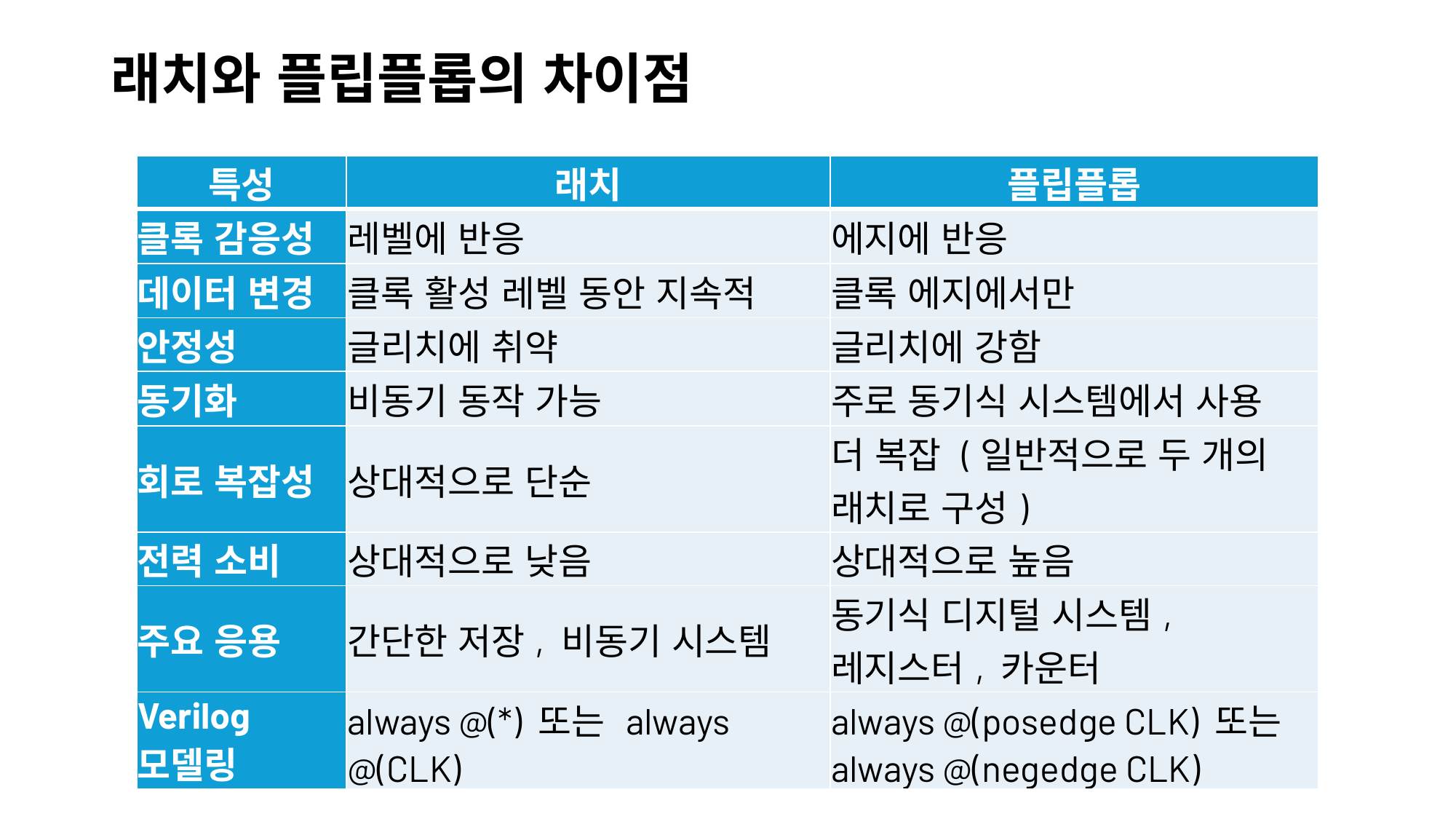

# 래치와 플립플롭의 차이점
| 특성 | 래치 | 플립플롭 |
| --- | --- | --- |
| 클록 감응성 | 레벨에 반응 | 에지에 반응 |
| 데이터 변경 | 클록 활성 레벨 동안 지속적 | 클록 에지에서만 |
| 안정성 | 글리치에 취약 | 글리치에 강함 |
| 동기화 | 비동기 동작 가능 | 주로 동기식 시스템에서 사용 |
| 회로 복잡성 | 상대적으로 단순 | 더 복잡 (일반적으로 두 개의 래치로 구성) |
| 전력 소비 | 상대적으로 낮음 | 상대적으로 높음 |
| 주요 응용 | 간단한 저장, 비동기 시스템 | 동기식 디지털 시스템, 레지스터, 카운터 |
| Verilog 모델링 | always @(\*) 또는 always @(CLK) | always @(posedge CLK) 또는 always @(negedge CLK) |